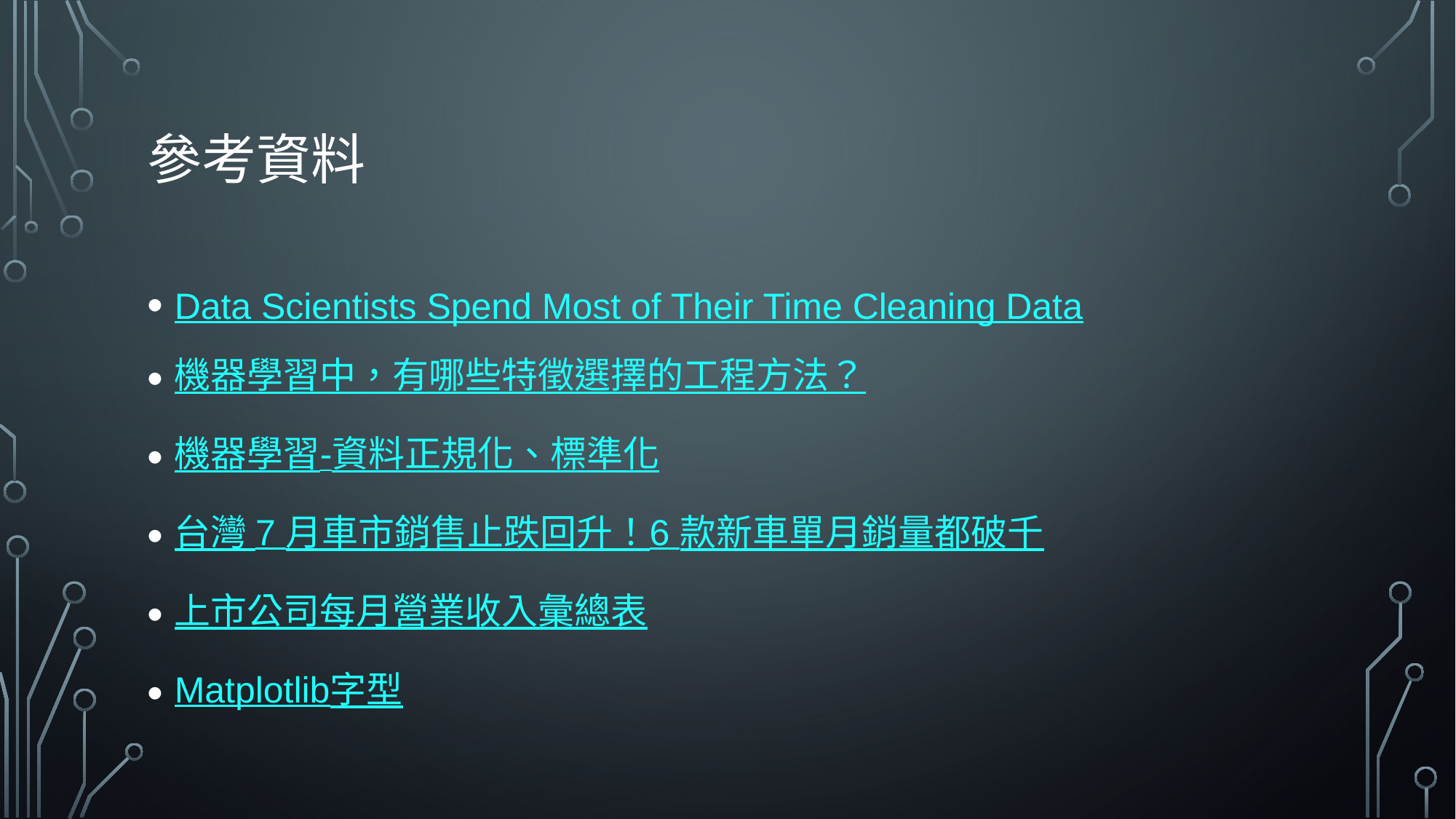

# 參考資料
Data Scientists Spend Most of Their Time Cleaning Data
機器學習中，有哪些特徵選擇的工程方法？
機器學習-資料正規化、標準化
台灣 7 月車市銷售止跌回升！6 款新車單月銷量都破千
上市公司每月營業收入彙總表
Matplotlib字型